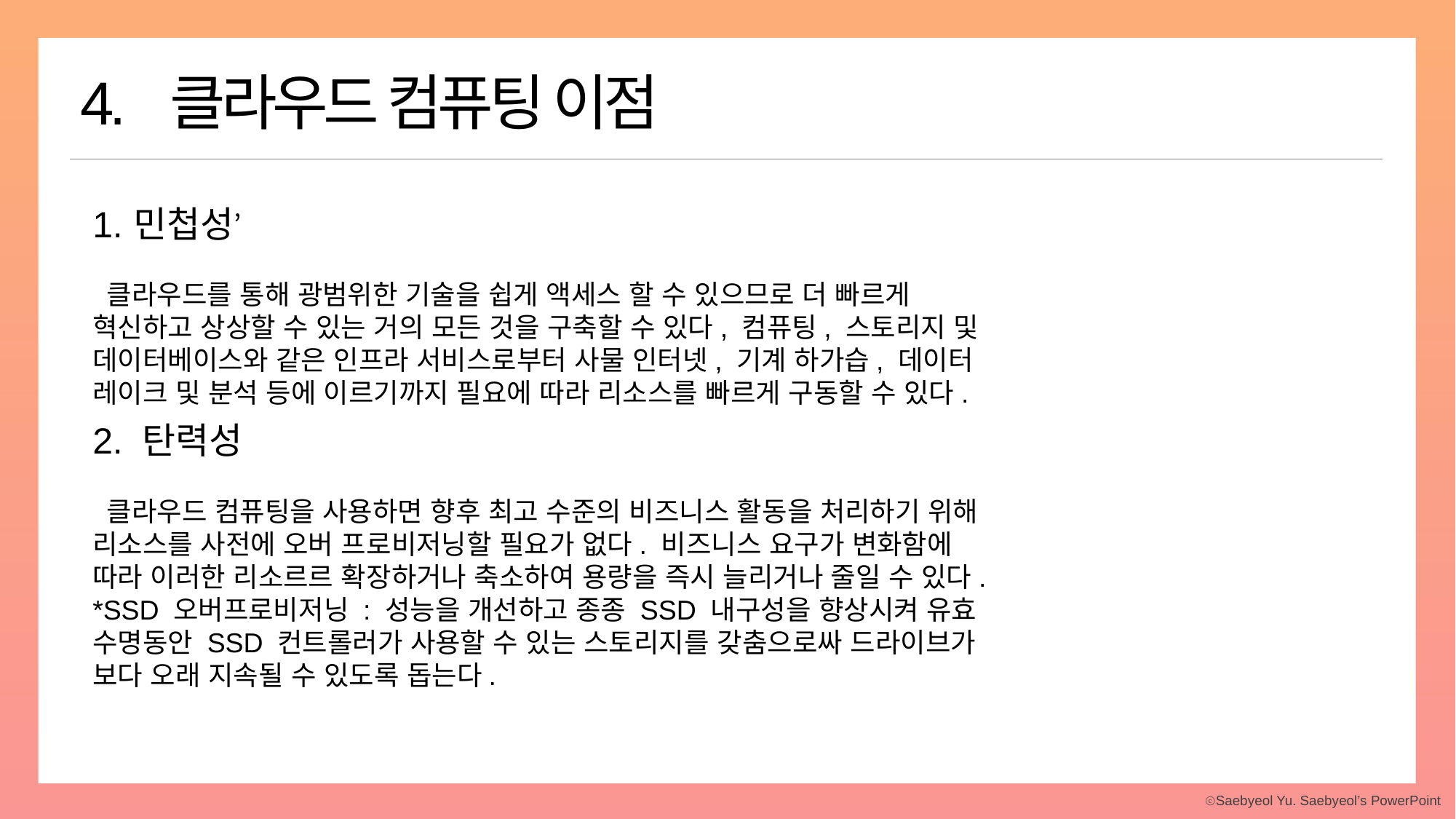

4.  클라우드 컴퓨팅 이점
민첩성’

 클라우드를 통해 광범위한 기술을 쉽게 액세스 할 수 있으므로 더 빠르게 혁신하고 상상할 수 있는 거의 모든 것을 구축할 수 있다, 컴퓨팅, 스토리지 및 데이터베이스와 같은 인프라 서비스로부터 사물 인터넷, 기계 하가습, 데이터 레이크 및 분석 등에 이르기까지 필요에 따라 리소스를 빠르게 구동할 수 있다.
2. 탄력성

 클라우드 컴퓨팅을 사용하면 향후 최고 수준의 비즈니스 활동을 처리하기 위해 리소스를 사전에 오버 프로비저닝할 필요가 없다. 비즈니스 요구가 변화함에 따라 이러한 리소르르 확장하거나 축소하여 용량을 즉시 늘리거나 줄일 수 있다.
*SSD 오버프로비저닝 : 성능을 개선하고 종종 SSD 내구성을 향상시켜 유효 수명동안 SSD 컨트롤러가 사용할 수 있는 스토리지를 갖춤으로싸 드라이브가 보다 오래 지속될 수 있도록 돕는다.